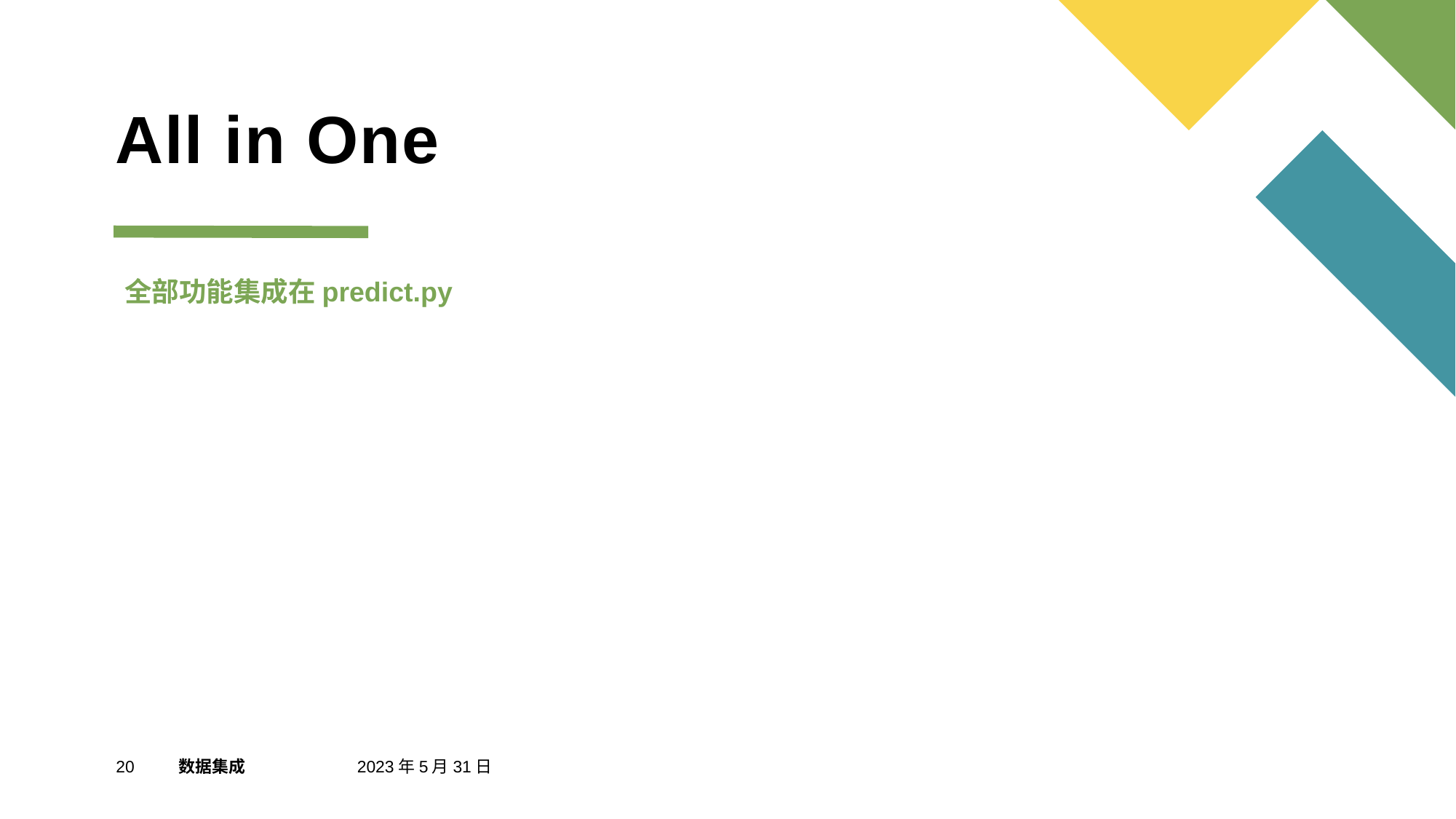

# All in One
全部功能集成在predict.py
20
数据集成
2023年5月31日